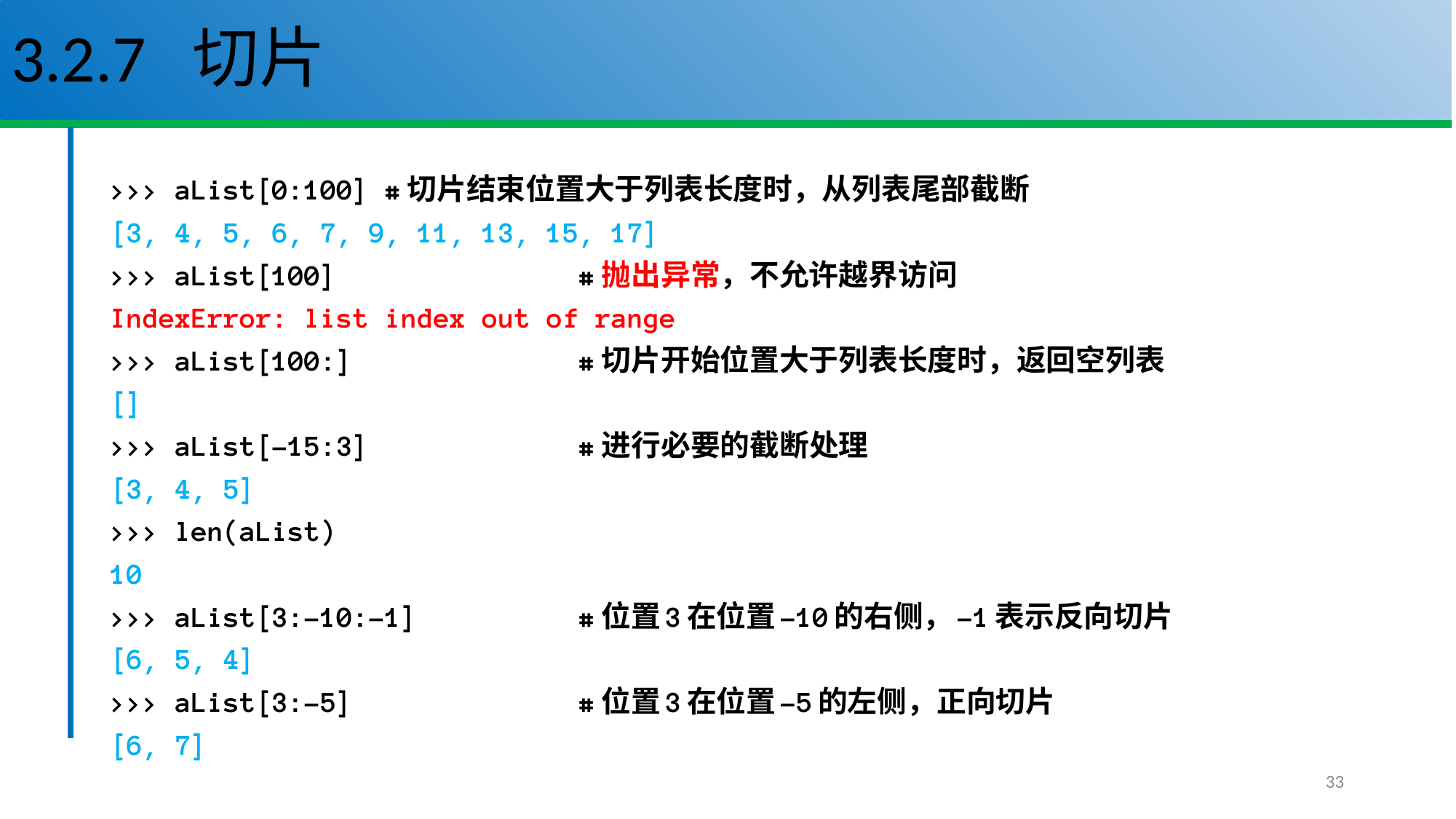

# 3.2.7  切片
>>> aList[0:100] #切片结束位置大于列表长度时，从列表尾部截断
[3, 4, 5, 6, 7, 9, 11, 13, 15, 17]
>>> aList[100]               #抛出异常，不允许越界访问
IndexError: list index out of range
>>> aList[100:]              #切片开始位置大于列表长度时，返回空列表
[]
>>> aList[-15:3]             #进行必要的截断处理
[3, 4, 5]
>>> len(aList)
10
>>> aList[3:-10:-1]          #位置3在位置-10的右侧，-1表示反向切片
[6, 5, 4]
>>> aList[3:-5]              #位置3在位置-5的左侧，正向切片
[6, 7]
33